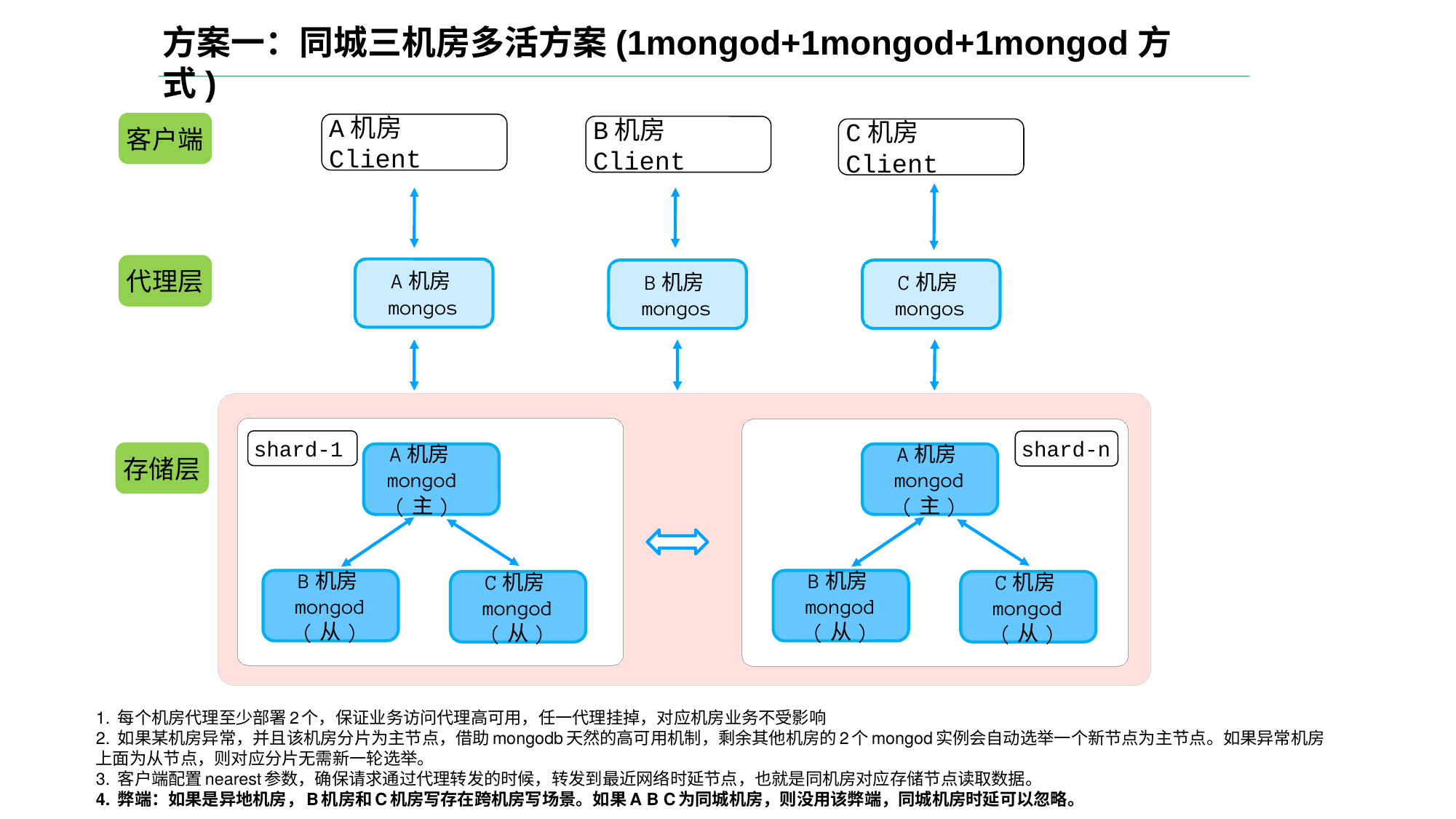

方案一：同城三机房多活方案(1mongod+1mongod+1mongod方式)

客户端

A机房Client

B机房Client

C机房Client
...

代理层

A机房mongos

B机房mongos

C机房mongos
...
...

shard-1

shard-n

存储层

A机房mongod(主)

A机房mongod(主)

B机房mongod(从)

B机房mongod(从)

C机房mongod(从)

C机房mongod(从)
1. 每个机房代理至少部署2个，保证业务访问代理高可用，任一代理挂掉，对应机房业务不受影响
2. 如果某机房异常，并且该机房分片为主节点，借助mongodb天然的高可用机制，剩余其他机房的2个mongod实例会自动选举一个新节点为主节点。如果异常机房上面为从节点，则对应分片无需新一轮选举。
3. 客户端配置nearest参数，确保请求通过代理转发的时候，转发到最近网络时延节点，也就是同机房对应存储节点读取数据。
4. 弊端：如果是异地机房，B机房和C机房写存在跨机房写场景。如果A B C为同城机房，则没用该弊端，同城机房时延可以忽略。